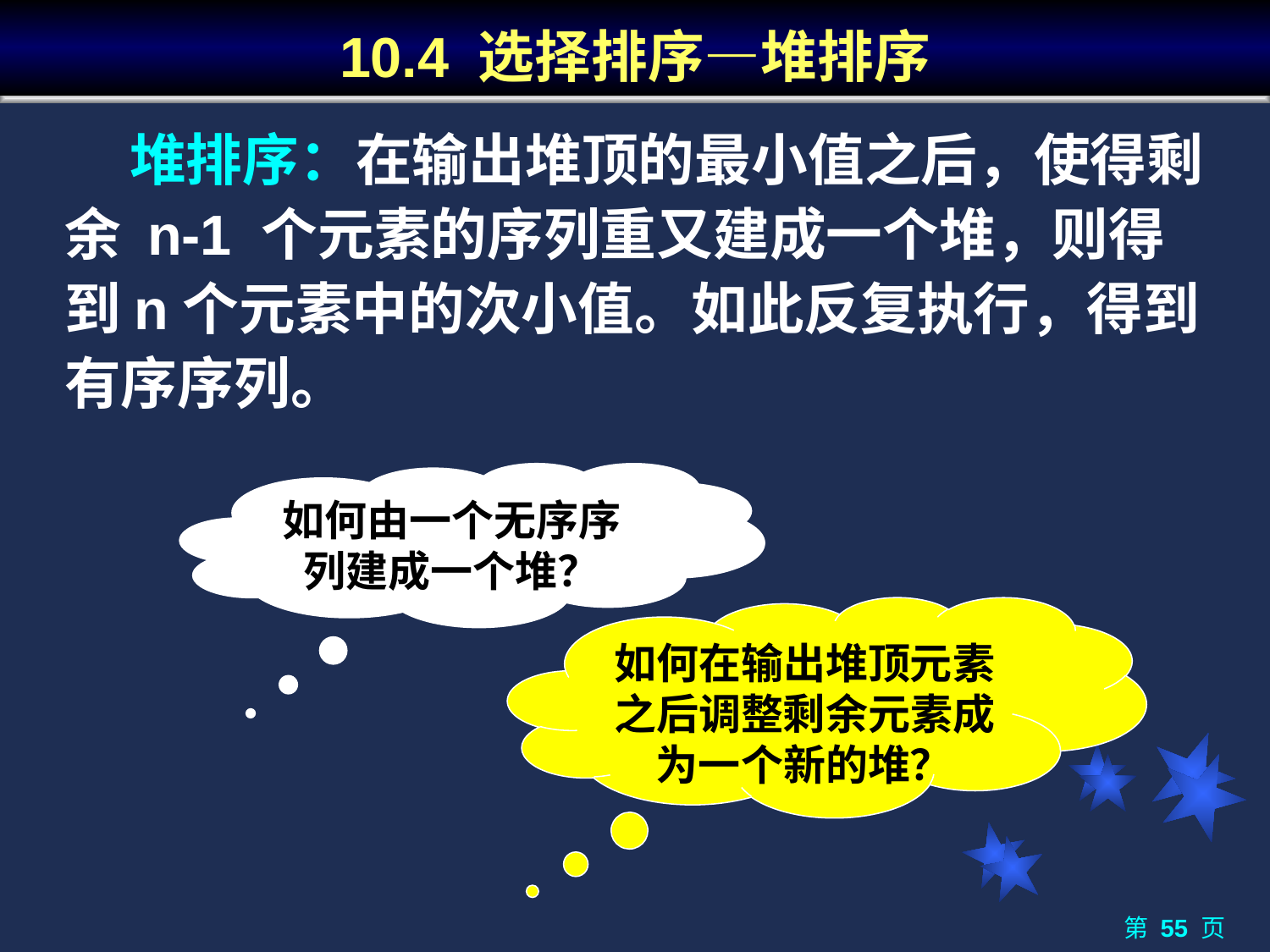

# 10.4 选择排序—堆排序
    堆排序：在输出堆顶的最小值之后，使得剩余 n-1 个元素的序列重又建成一个堆，则得到n个元素中的次小值。如此反复执行，得到有序序列。
如何由一个无序序列建成一个堆？
如何在输出堆顶元素之后调整剩余元素成为一个新的堆？
第 55 页